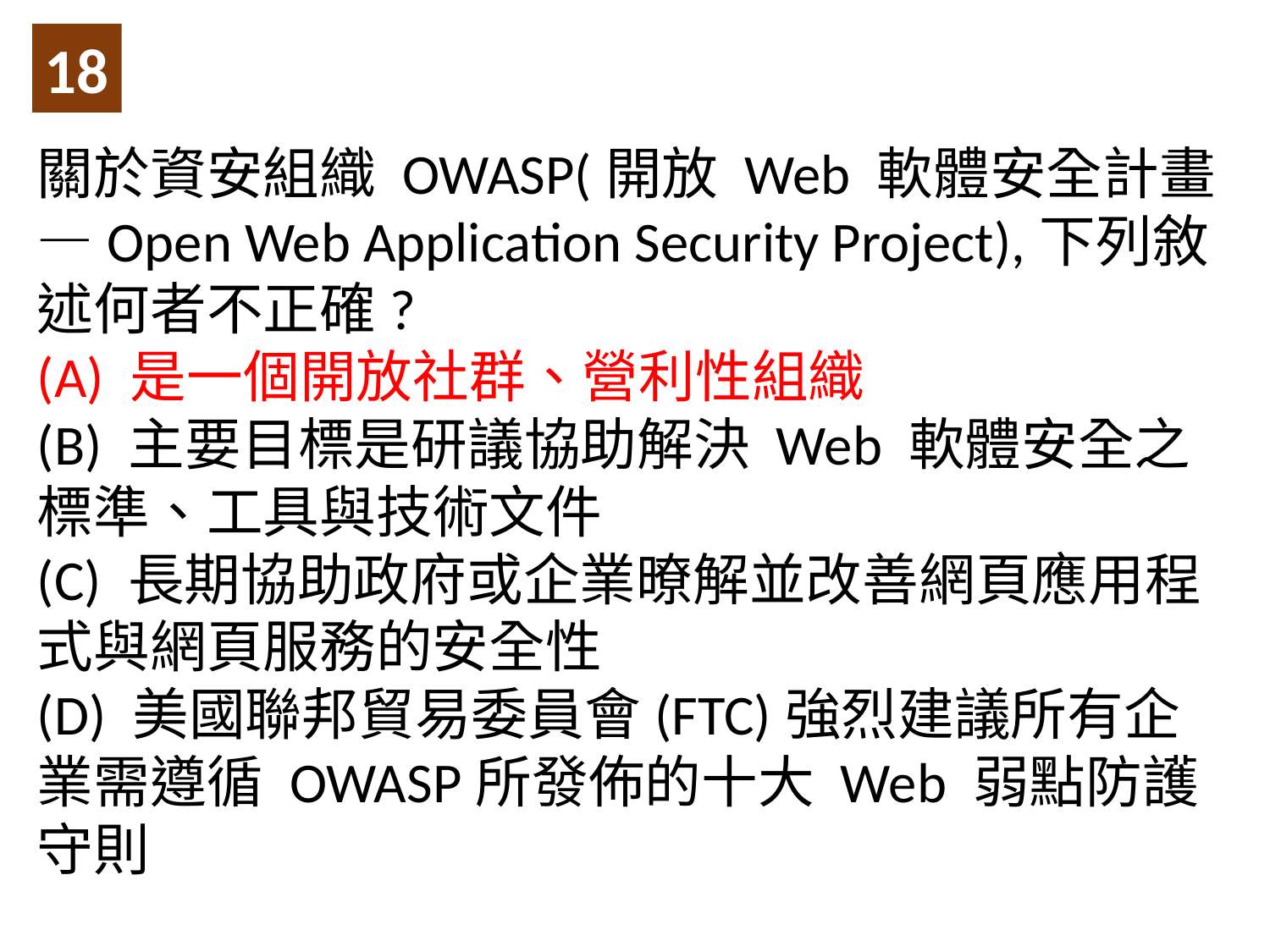

18
關於資安組織 OWASP(開放 Web 軟體安全計畫—Open Web Application Security Project),下列敘述何者不正確?
(A) 是一個開放社群、營利性組織
(B) 主要目標是研議協助解決 Web 軟體安全之標準、工具與技術文件
(C) 長期協助政府或企業暸解並改善網頁應用程式與網頁服務的安全性
(D) 美國聯邦貿易委員會(FTC)強烈建議所有企業需遵循 OWASP所發佈的十大 Web 弱點防護守則